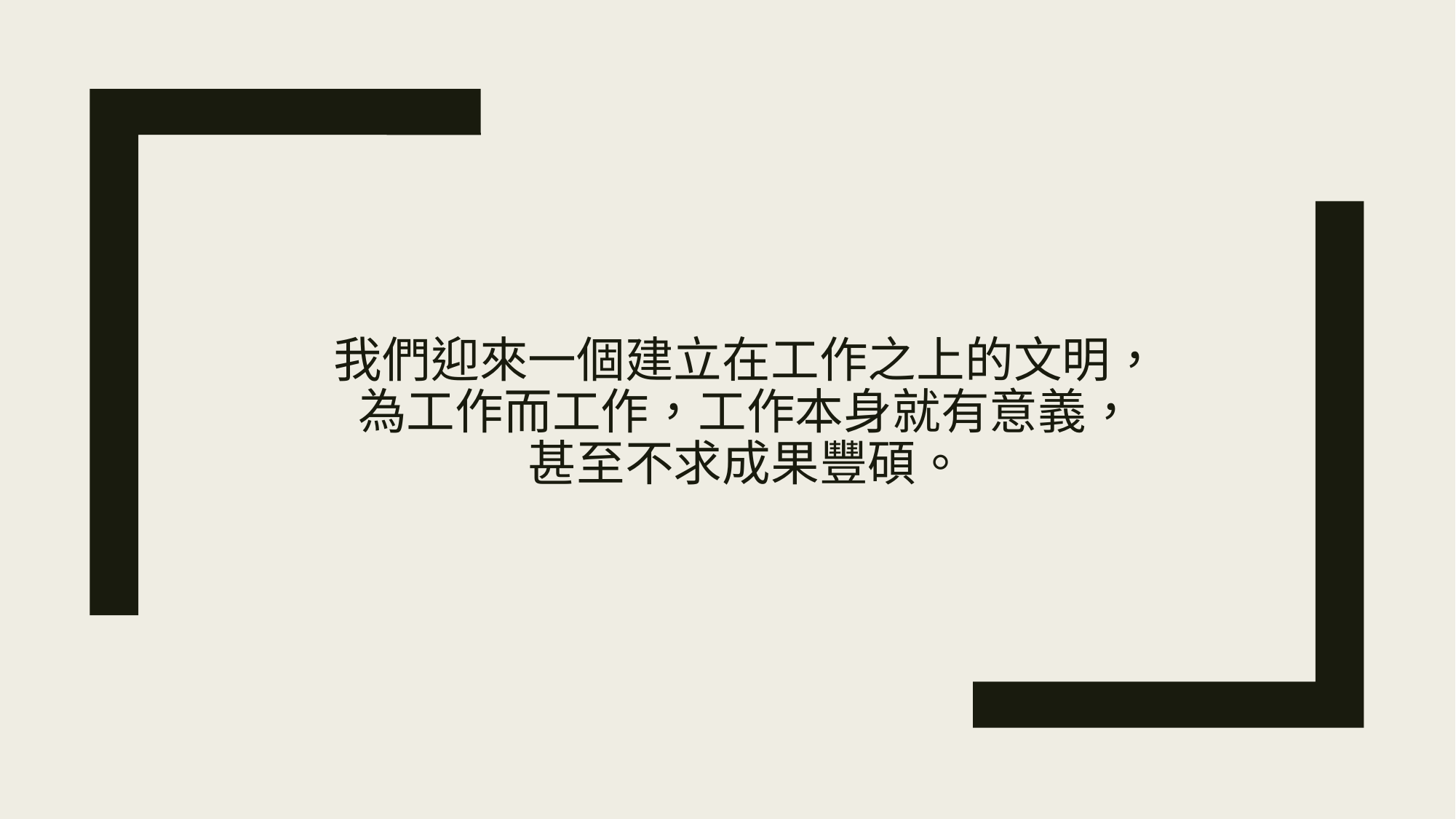

# 我們迎來一個建立在工作之上的文明， 為工作而工作，工作本身就有意義， 甚至不求成果豐碩。